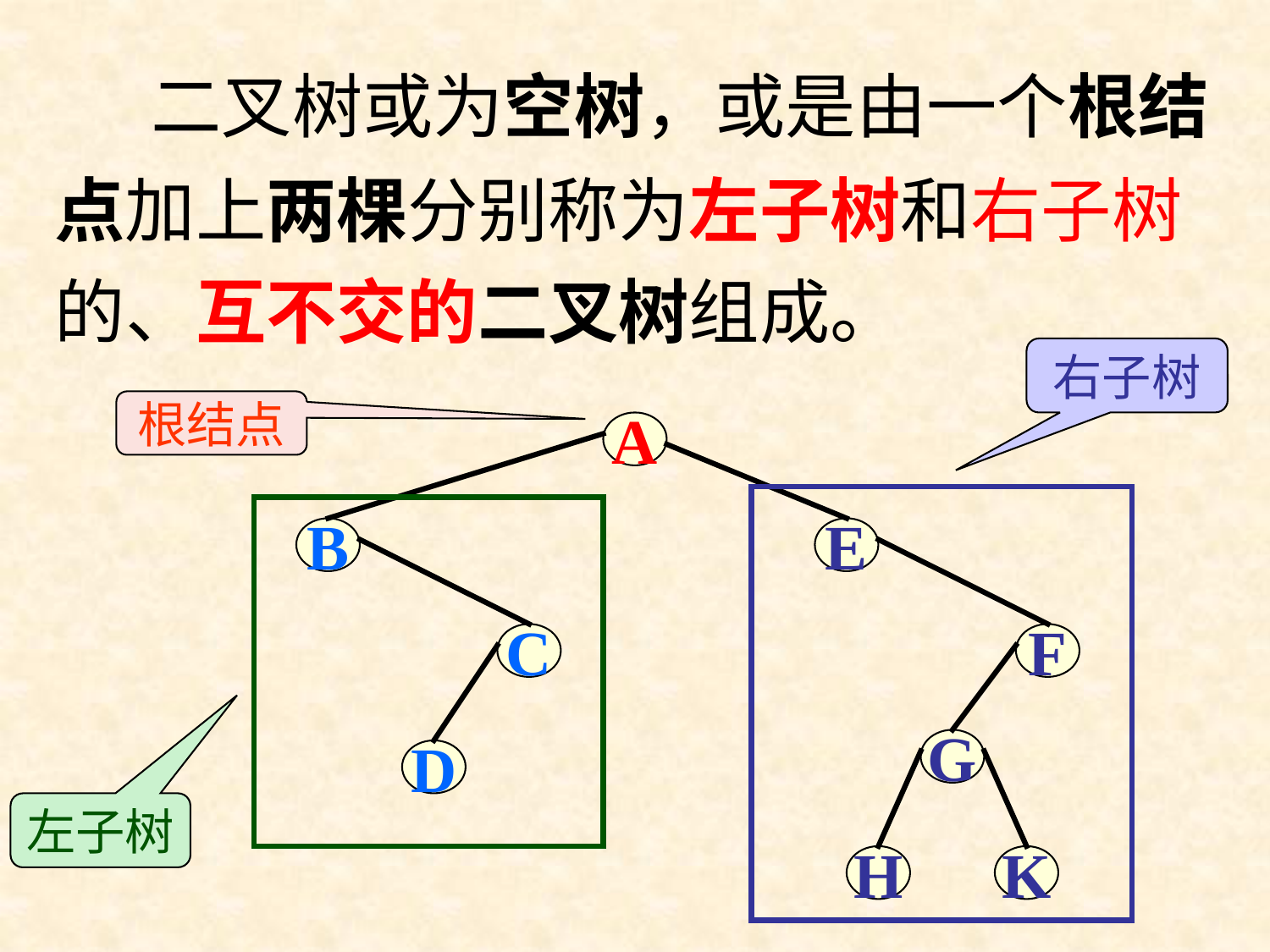

二叉树或为空树，或是由一个根结点加上两棵分别称为左子树和右子树的、互不交的二叉树组成。
右子树
根结点
A

B
E

C
F

G
D

左子树
H
K